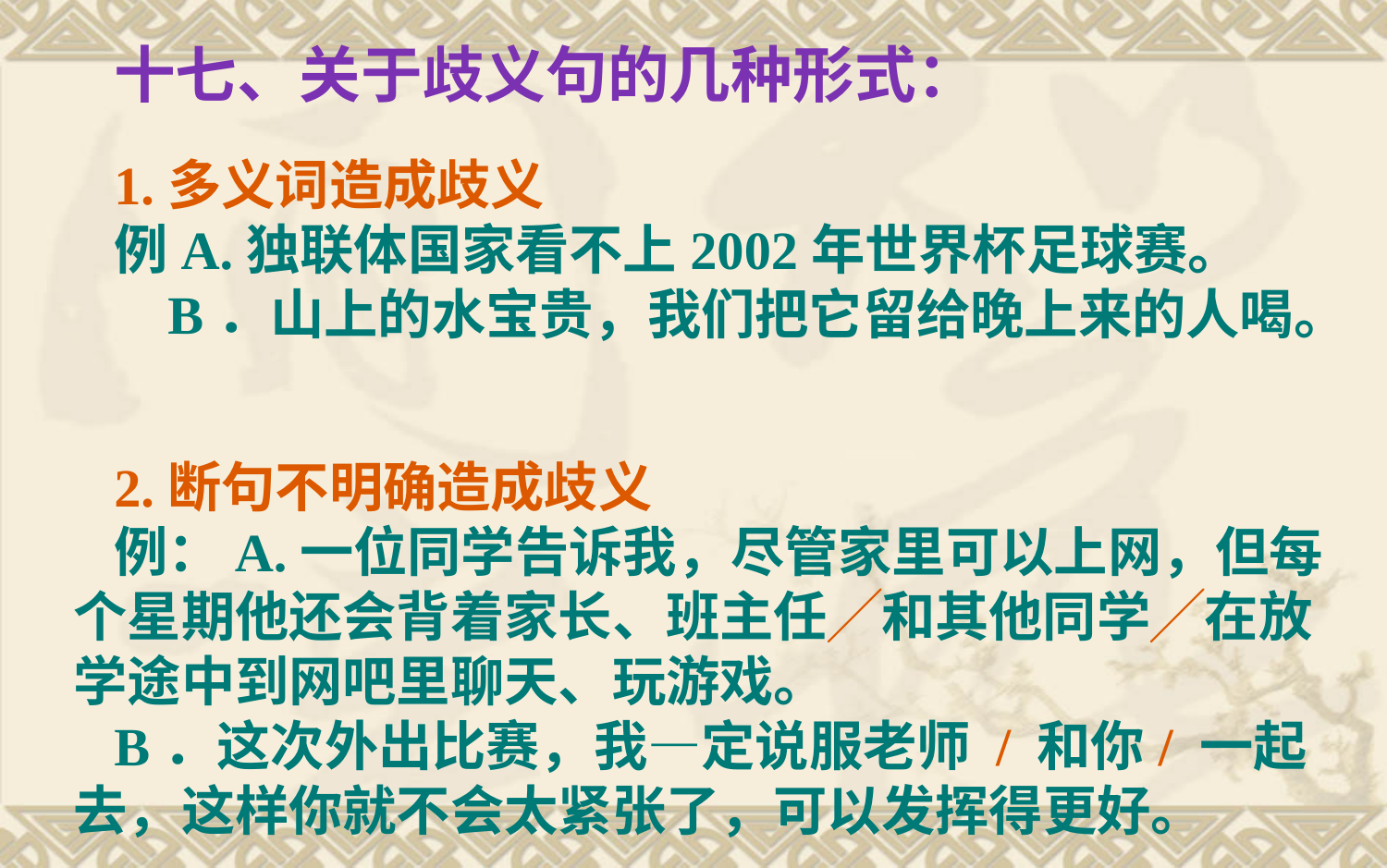

十七、关于歧义句的几种形式：

1.多义词造成歧义
例A.独联体国家看不上2002年世界杯足球赛。
    B．山上的水宝贵，我们把它留给晚上来的人喝。
2.断句不明确造成歧义
例：A.一位同学告诉我，尽管家里可以上网，但每个星期他还会背着家长、班主任╱和其他同学╱在放学途中到网吧里聊天、玩游戏。
B．这次外出比赛，我—定说服老师 / 和你/ 一起去，这样你就不会太紧张了，可以发挥得更好。